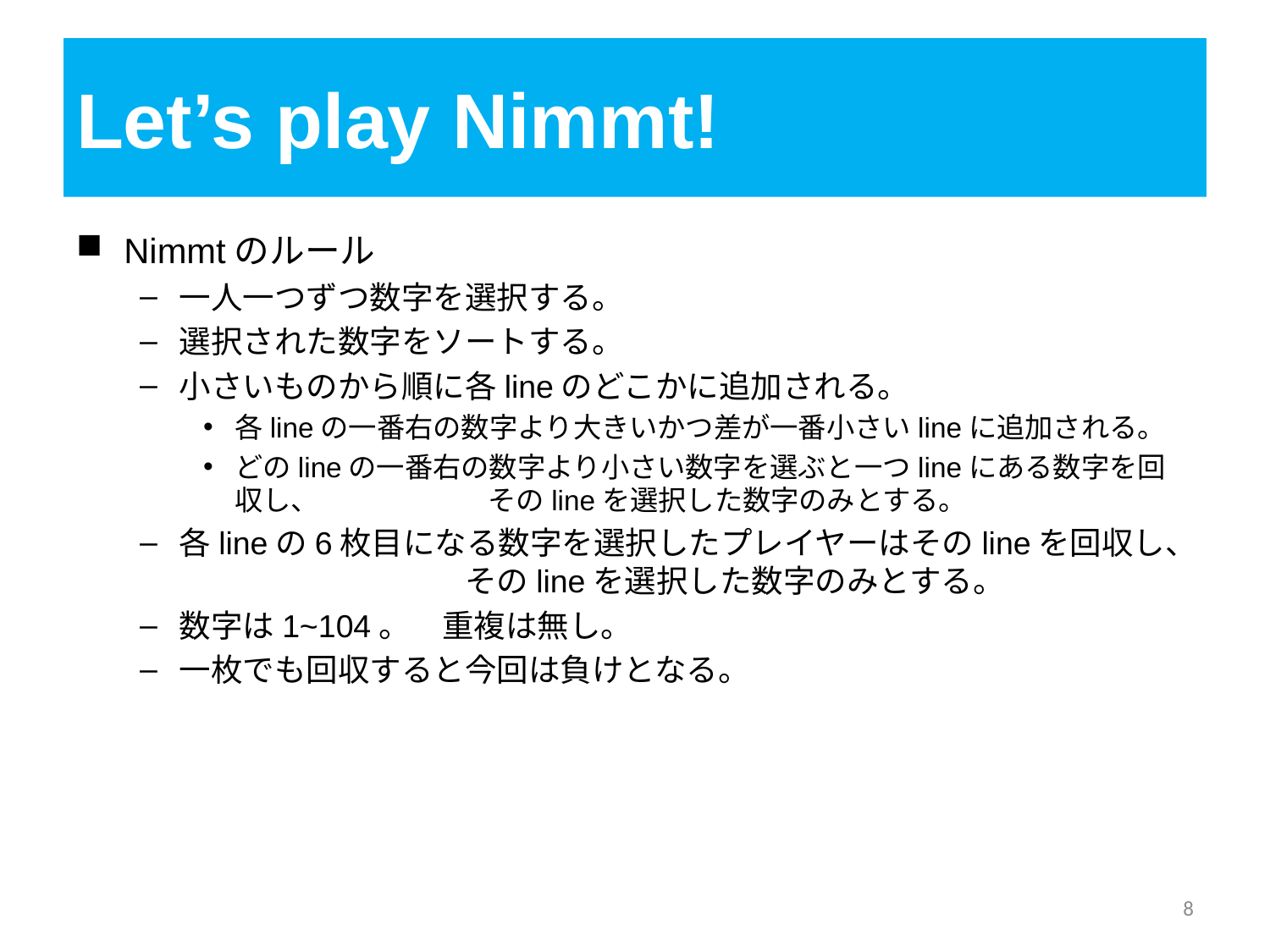

# Let’s play Nimmt!
Nimmtのルール
一人一つずつ数字を選択する。
選択された数字をソートする。
小さいものから順に各lineのどこかに追加される。
各lineの一番右の数字より大きいかつ差が一番小さいlineに追加される。
どのlineの一番右の数字より小さい数字を選ぶと一つlineにある数字を回収し、　　　　　　そのlineを選択した数字のみとする。
各lineの6枚目になる数字を選択したプレイヤーはそのlineを回収し、　　　　　　　　　そのlineを選択した数字のみとする。
数字は1~104。　重複は無し。
一枚でも回収すると今回は負けとなる。

8